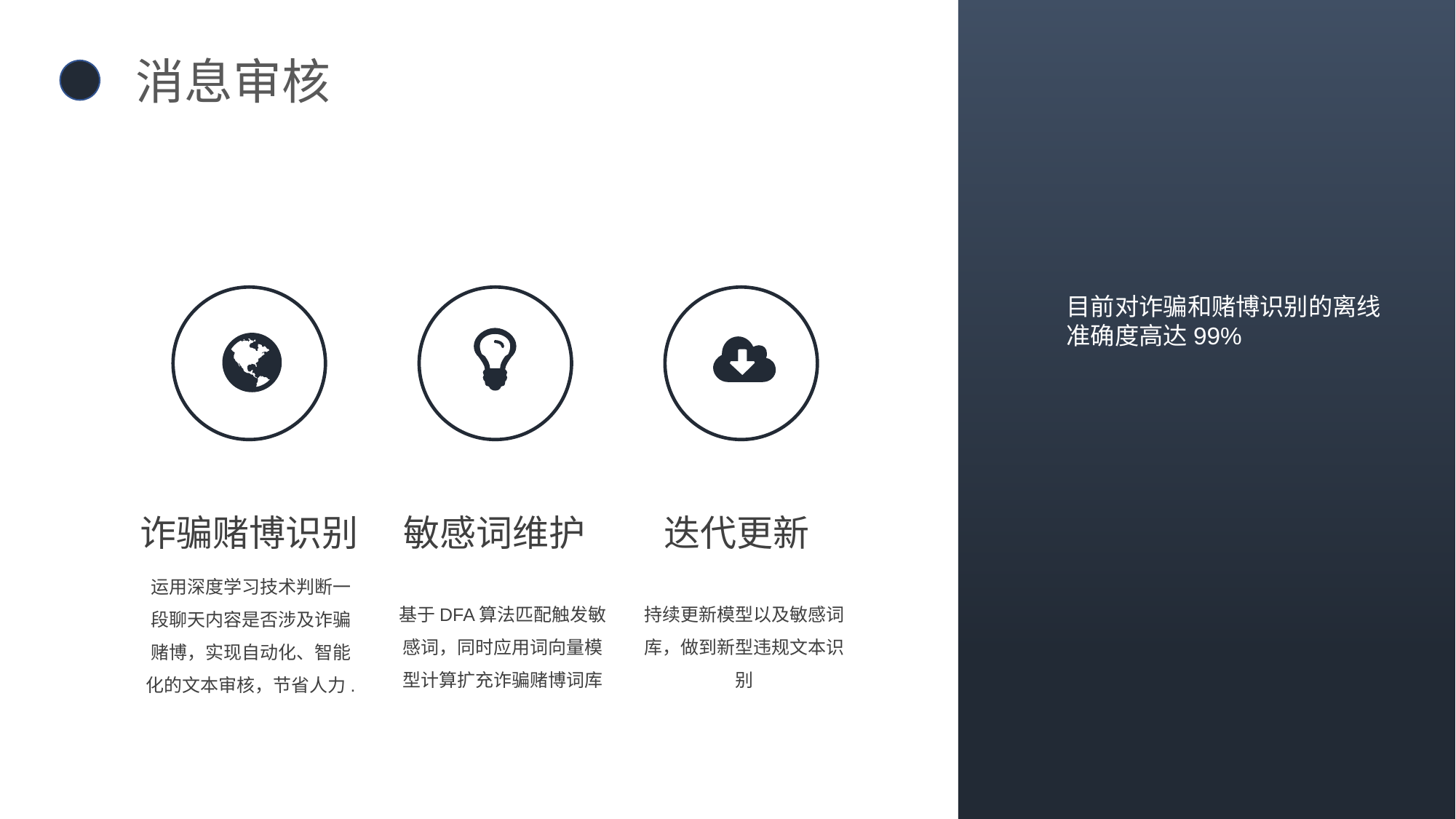

消息审核

目前对诈骗和赌博识别的离线准确度高达99%

诈骗赌博识别
敏感词维护
迭代更新
运用深度学习技术判断一段聊天内容是否涉及诈骗赌博，实现自动化、智能化的文本审核，节省人力.
基于DFA算法匹配触发敏感词，同时应用词向量模型计算扩充诈骗赌博词库
持续更新模型以及敏感词库，做到新型违规文本识别